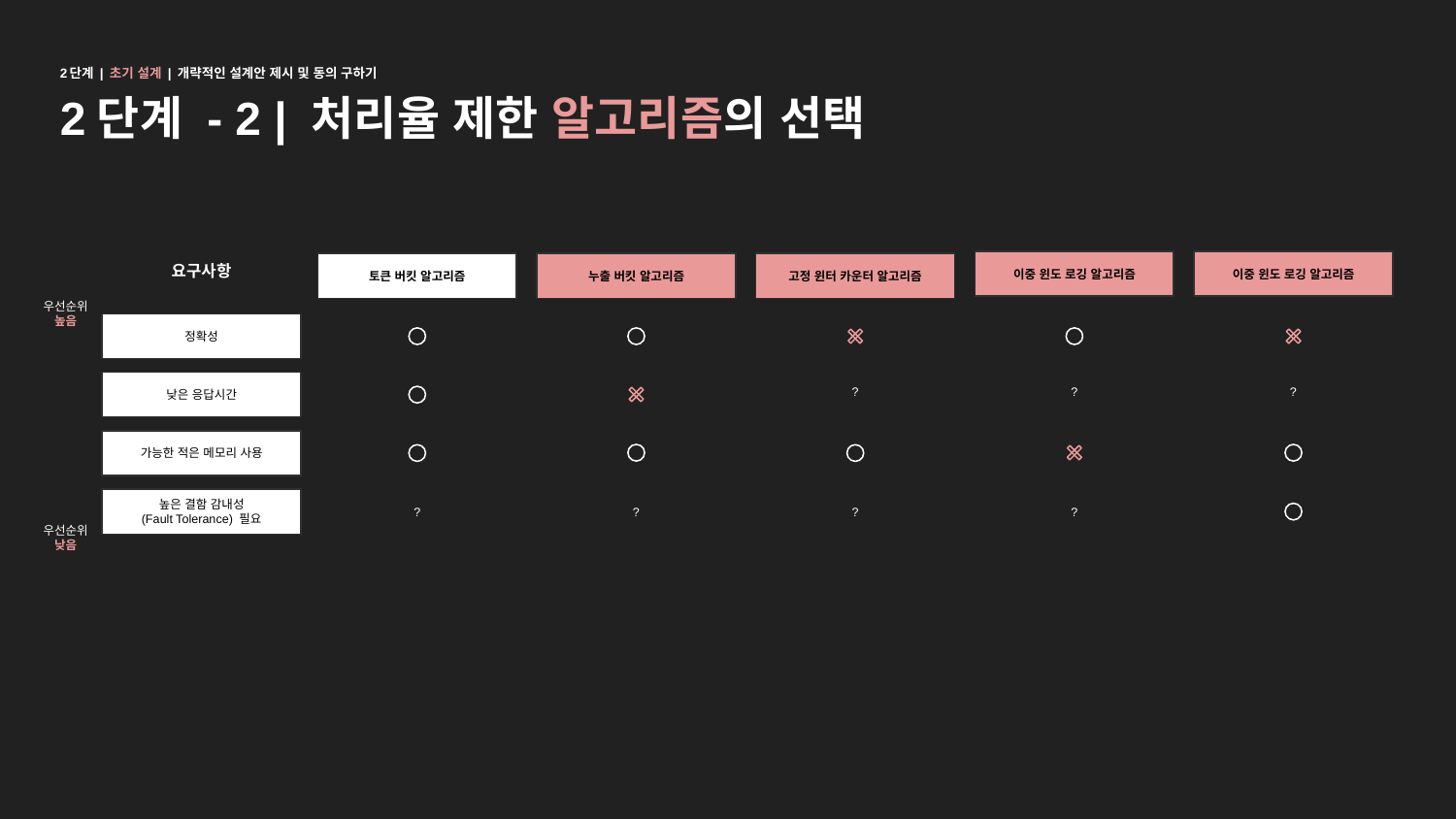

2단계 | 초기 설계 | 개략적인 설계안 제시 및 동의 구하기
# 2단계 - 2 | 처리율 제한 알고리즘의 선택
요구사항
이중 윈도 로깅 알고리즘
이중 윈도 로깅 알고리즘
토큰 버킷 알고리즘
누출 버킷 알고리즘
고정 윈터 카운터 알고리즘
우선순위
높음
정확성

?
?
?
낮은 응답시간

가능한 적은 메모리 사용

?
?
?
?
높은 결함 감내성
(Fault Tolerance) 필요

우선순위
낮음